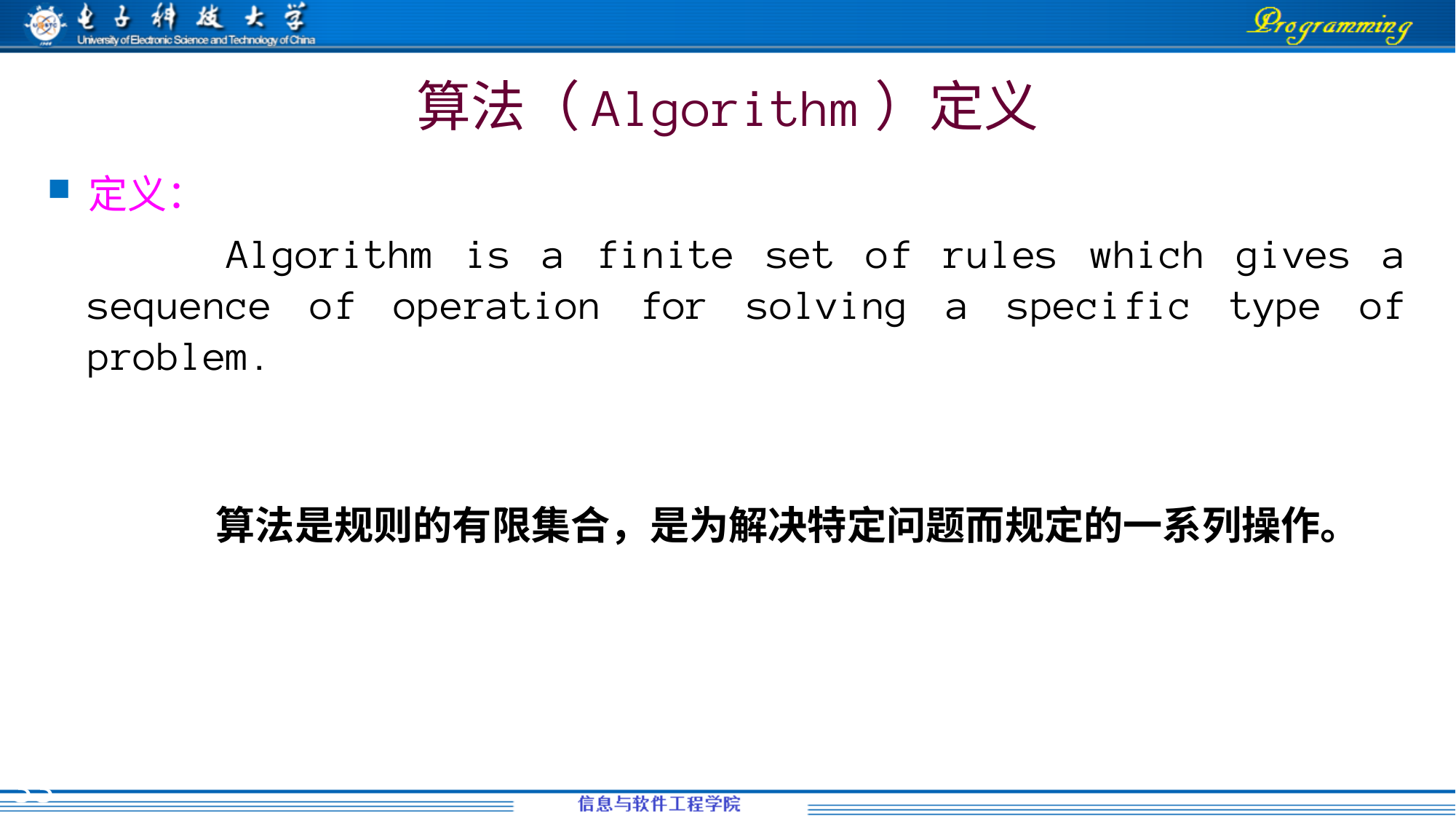

# 算法（Algorithm）定义
定义：
		 Algorithm is a finite set of rules which gives a sequence of operation for solving a specific type of problem.

		 算法是规则的有限集合，是为解决特定问题而规定的一系列操作。

33